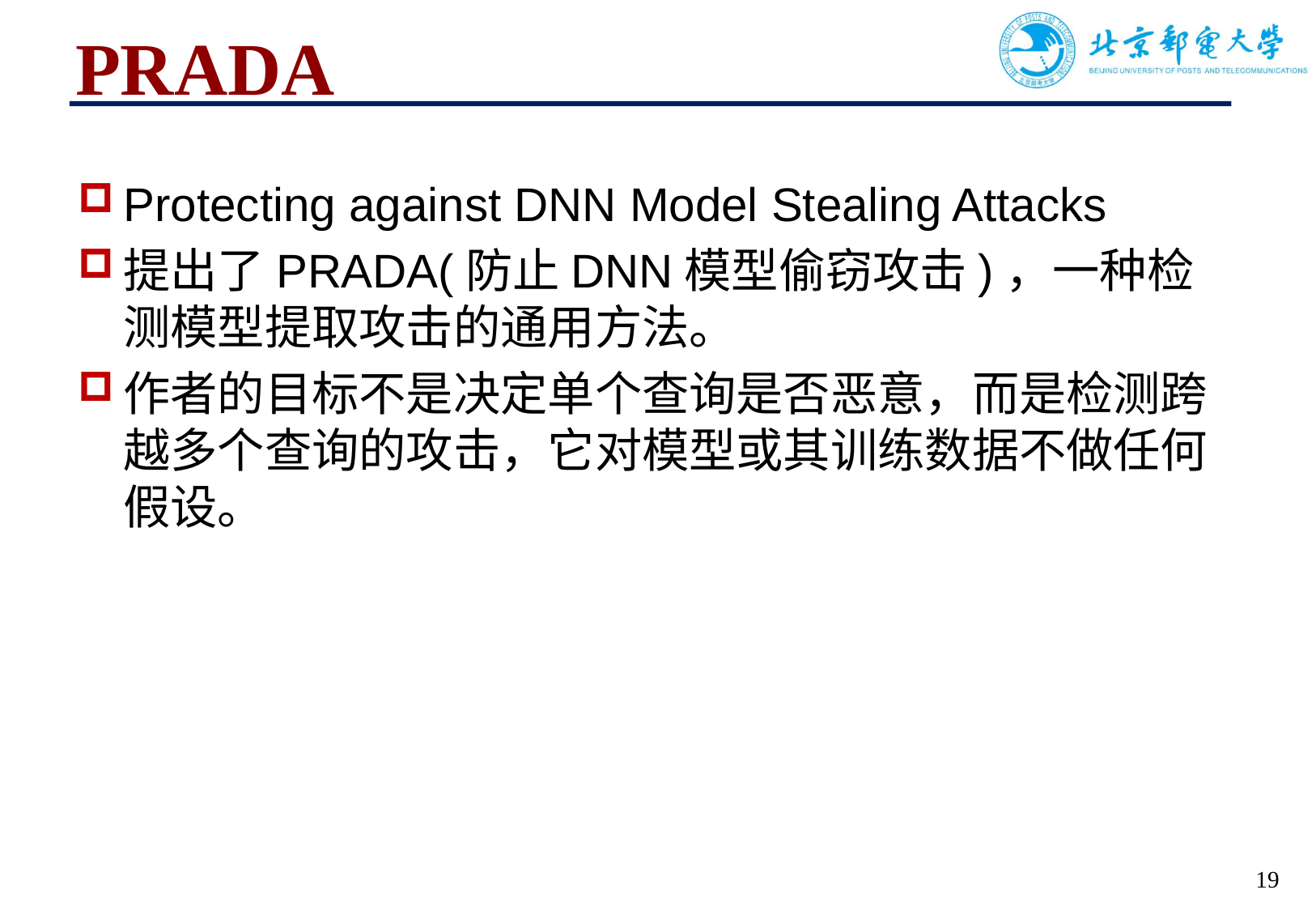

# PRADA
Protecting against DNN Model Stealing Attacks
提出了PRADA(防止DNN模型偷窃攻击)，一种检测模型提取攻击的通用方法。
作者的目标不是决定单个查询是否恶意，而是检测跨越多个查询的攻击，它对模型或其训练数据不做任何假设。

19